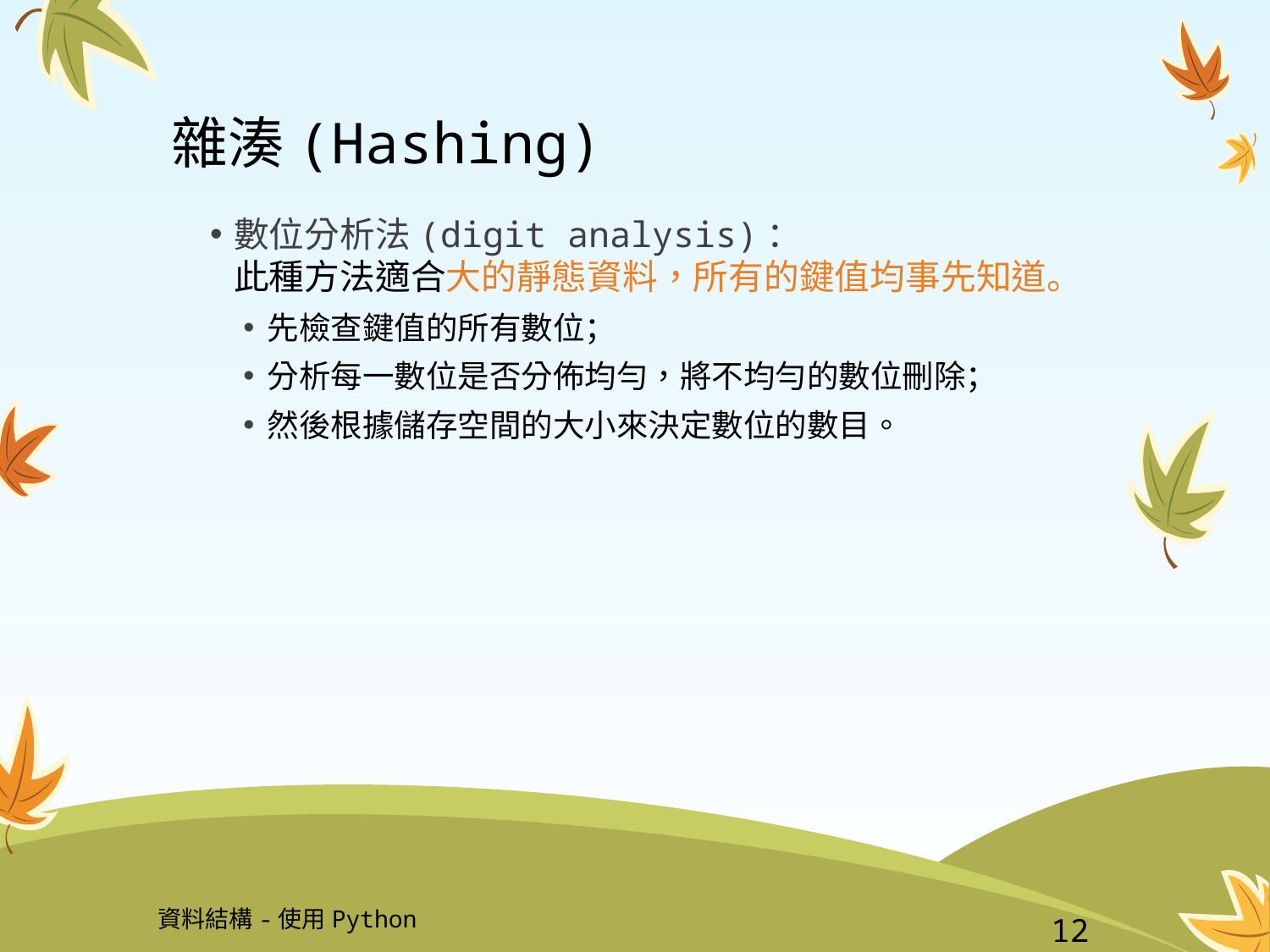

# 雜湊(Hashing)
數位分析法(digit analysis)：
此種方法適合大的靜態資料，所有的鍵值均事先知道。
先檢查鍵值的所有數位；
分析每一數位是否分佈均勻，將不均勻的數位刪除；
然後根據儲存空間的大小來決定數位的數目。
資料結構-使用Python
12